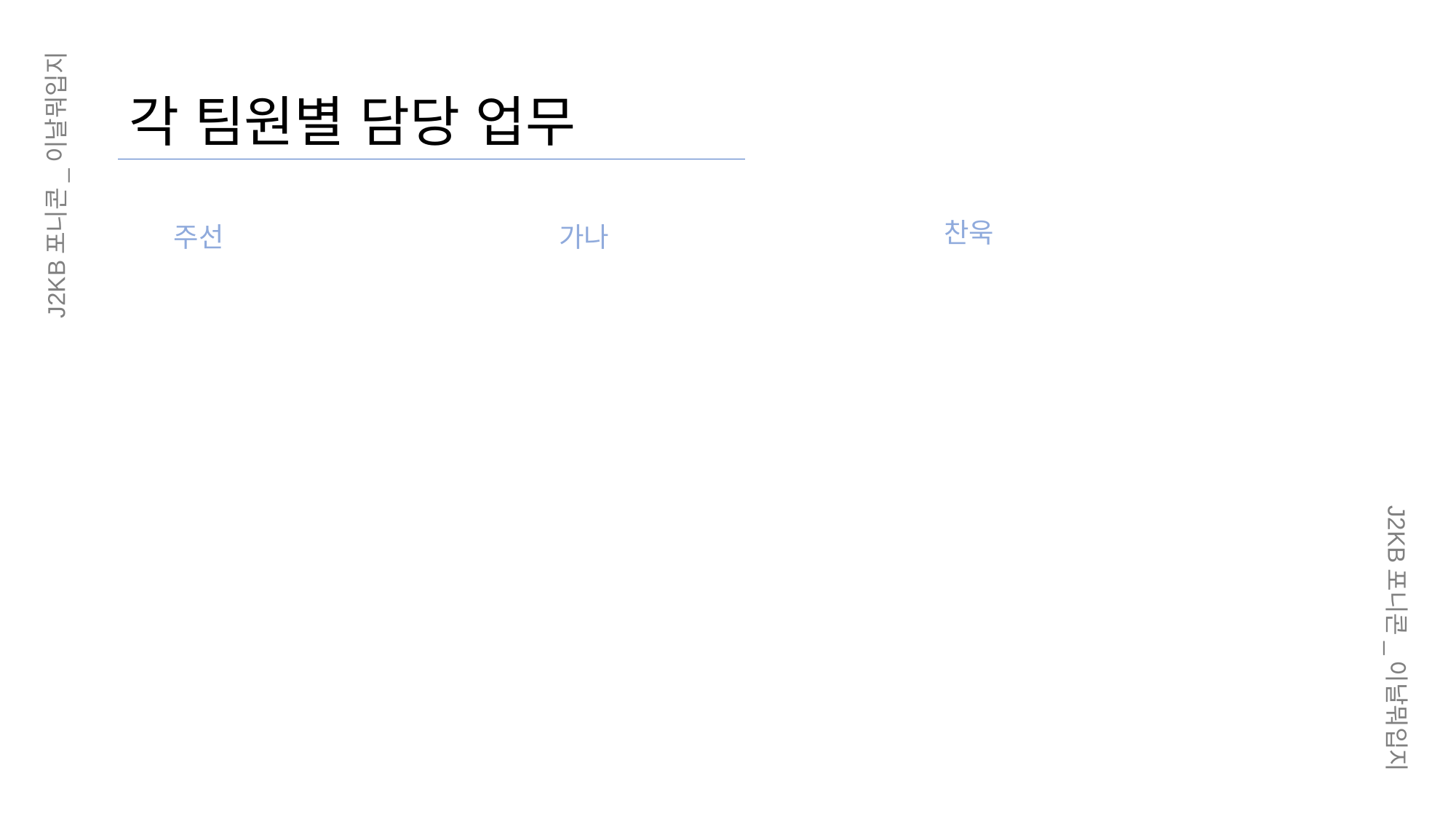

각 팀원별 담당 업무
J2KB포니콘_이날뭐입지
찬욱
주선
가나
J2KB포니콘_이날뭐입지